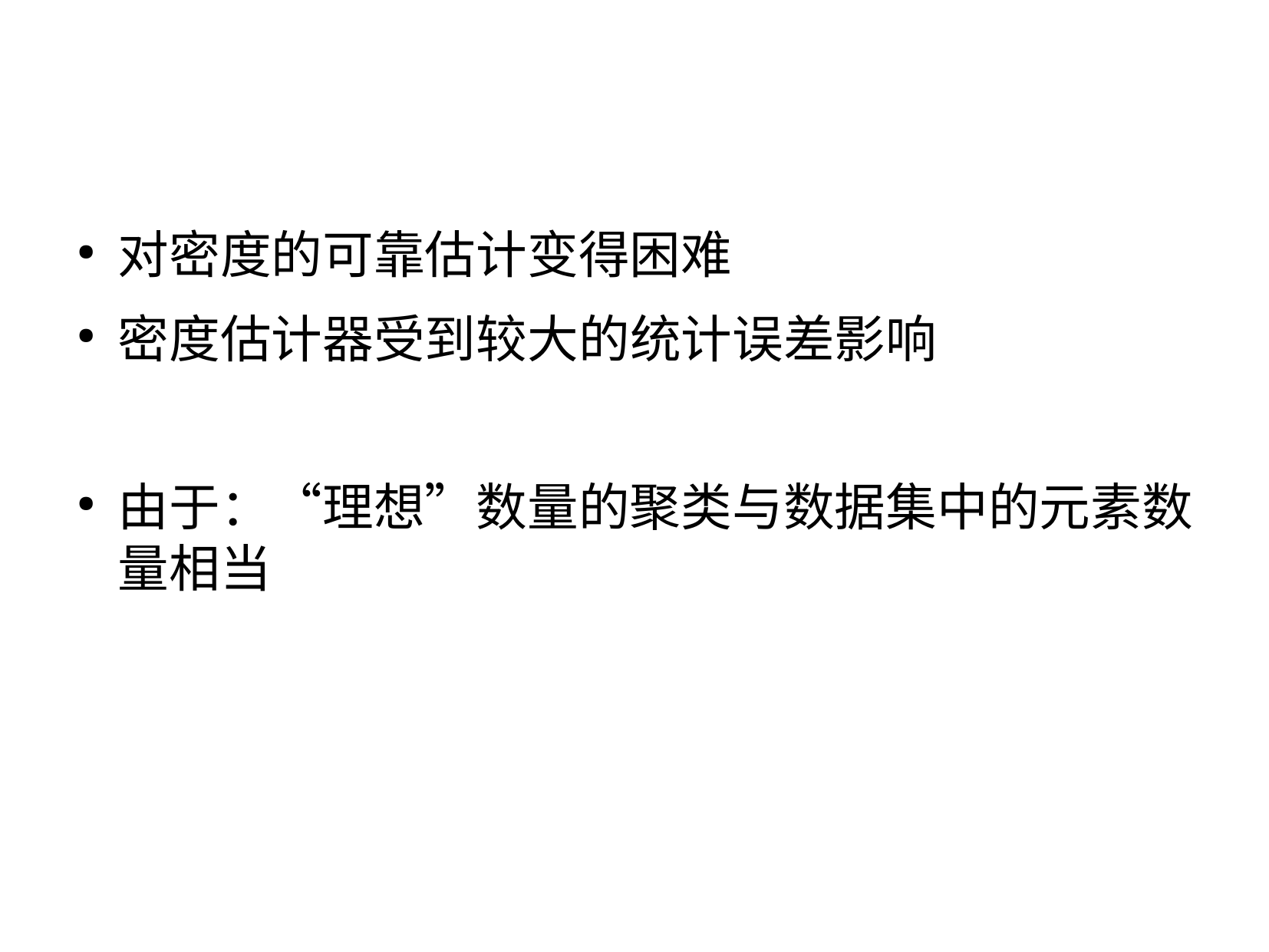

对密度的可靠估计变得困难
密度估计器受到较大的统计误差影响

由于：“理想”数量的聚类与数据集中的元素数量相当